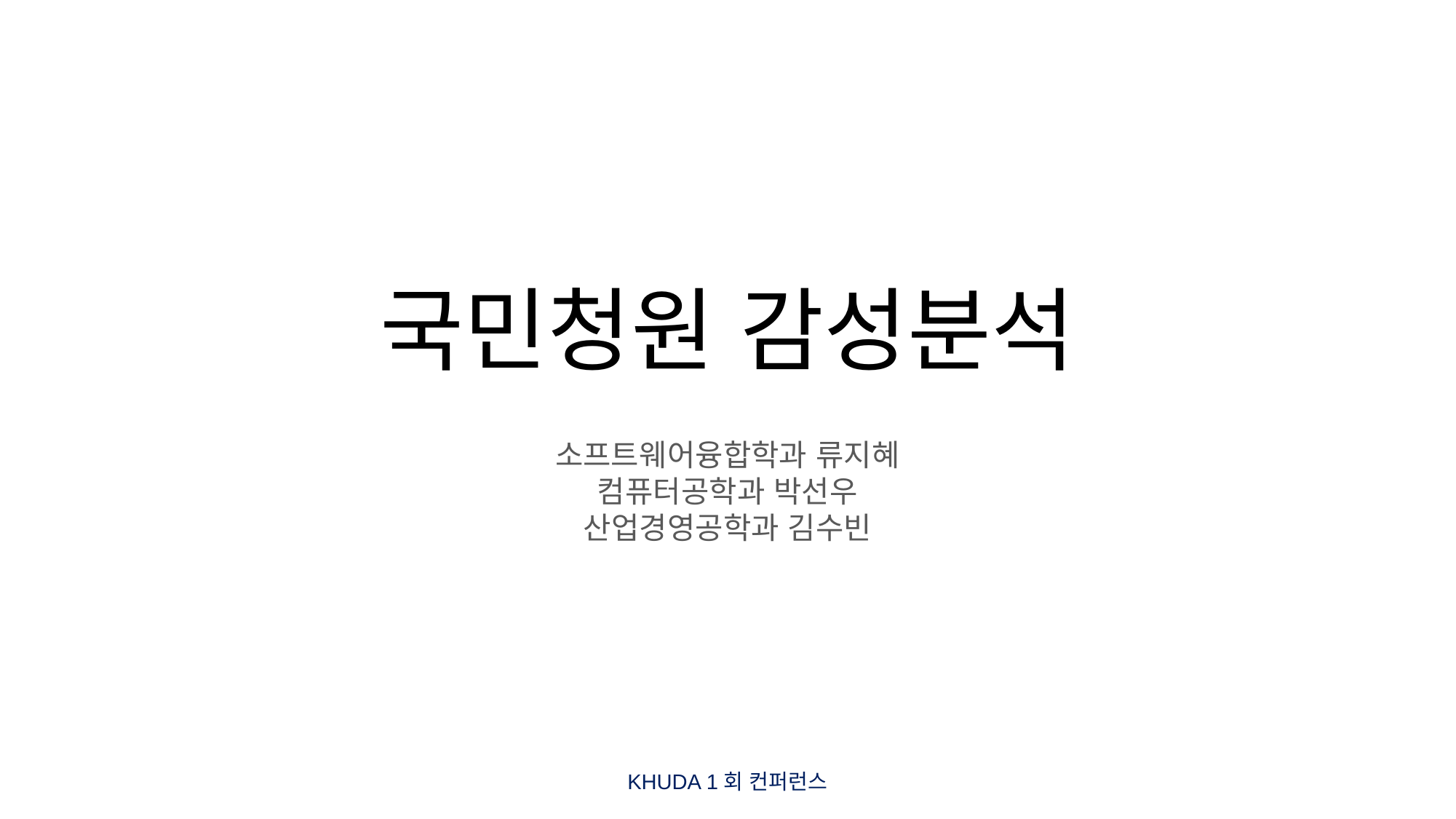

# 국민청원 감성분석
소프트웨어융합학과 류지혜
컴퓨터공학과 박선우
산업경영공학과 김수빈
KHUDA 1회 컨퍼런스